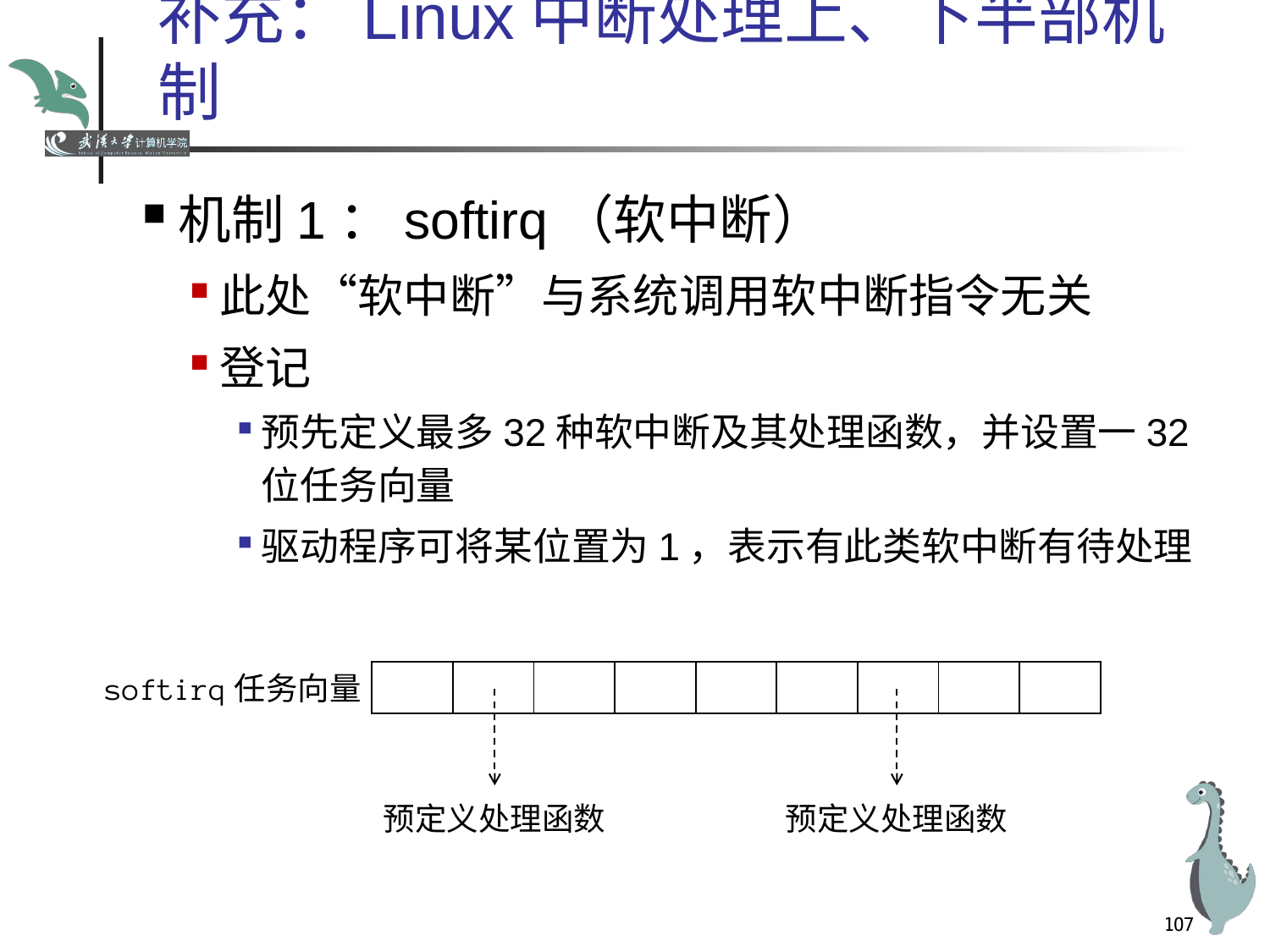

# 补充：Linux中断处理上、下半部机制
机制1：softirq（软中断）
此处“软中断”与系统调用软中断指令无关
登记
预先定义最多32种软中断及其处理函数，并设置一32位任务向量
驱动程序可将某位置为1，表示有此类软中断有待处理
|  |  |  |  |  |  |  |  |  |
| --- | --- | --- | --- | --- | --- | --- | --- | --- |
softirq任务向量
预定义处理函数
预定义处理函数
107